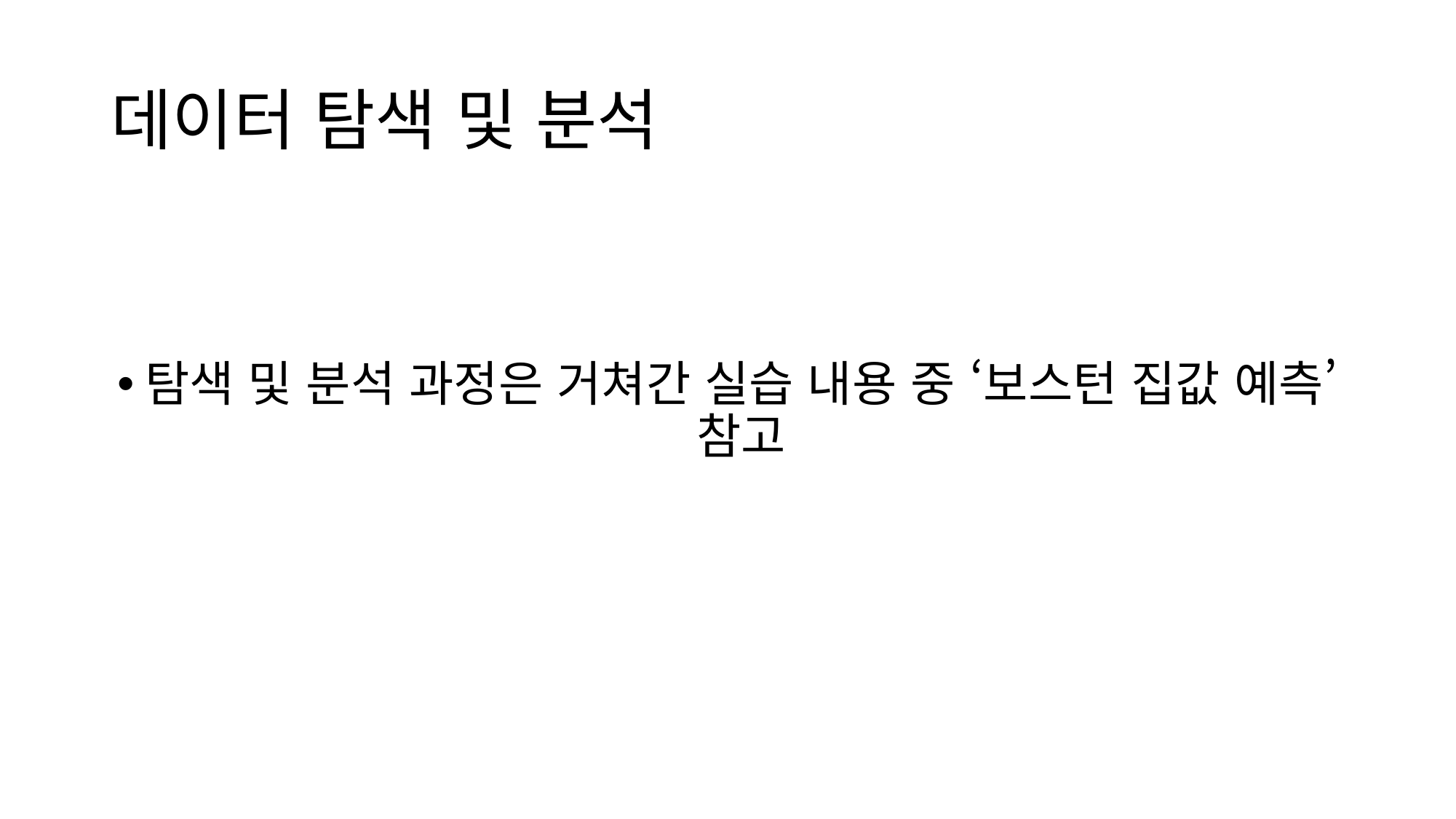

# 데이터 탐색 및 분석
탐색 및 분석 과정은 거쳐간 실습 내용 중 ‘보스턴 집값 예측’ 참고